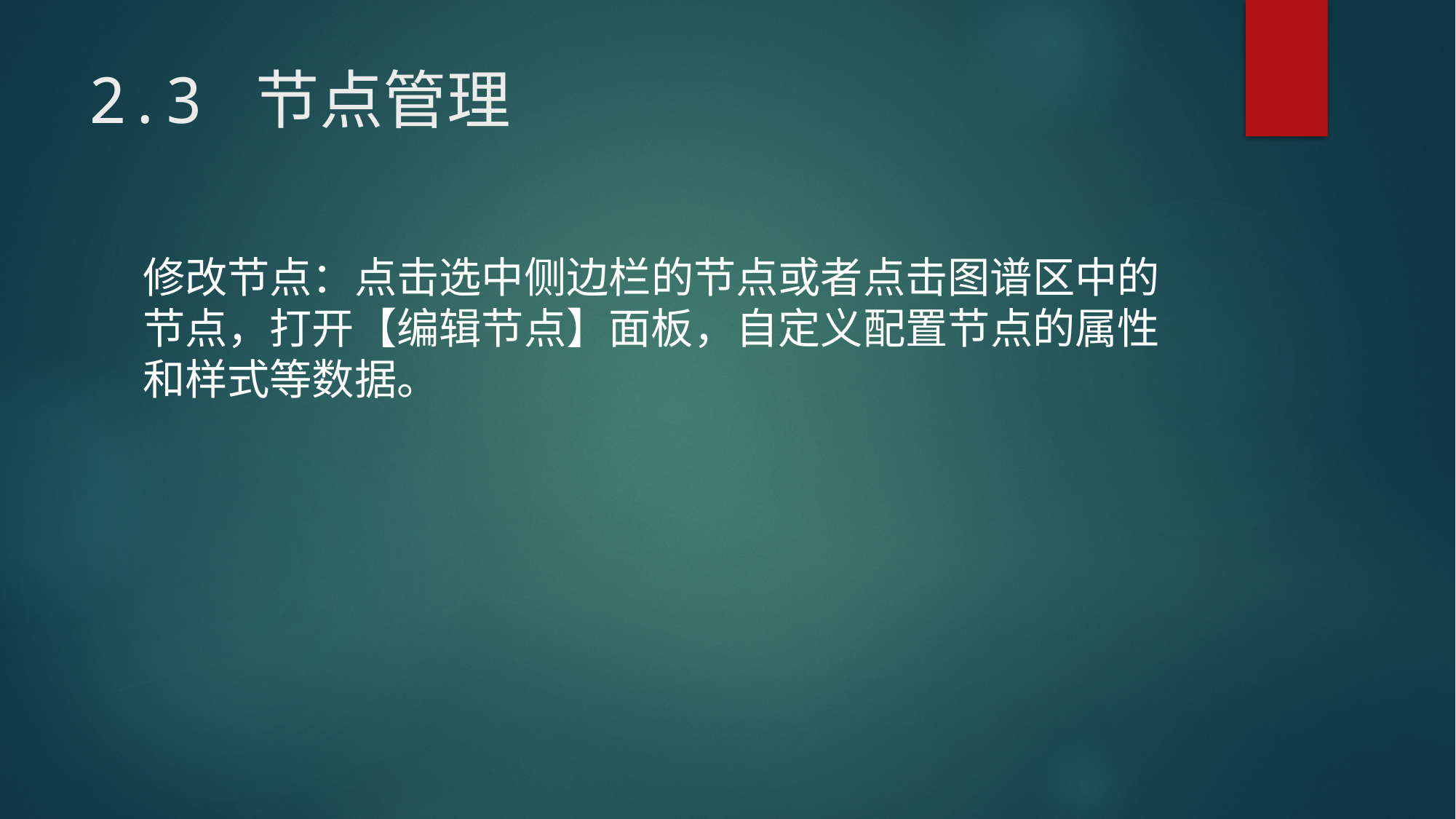

# 2.3 节点管理
修改节点：点击选中侧边栏的节点或者点击图谱区中的节点，打开【编辑节点】面板，自定义配置节点的属性和样式等数据。